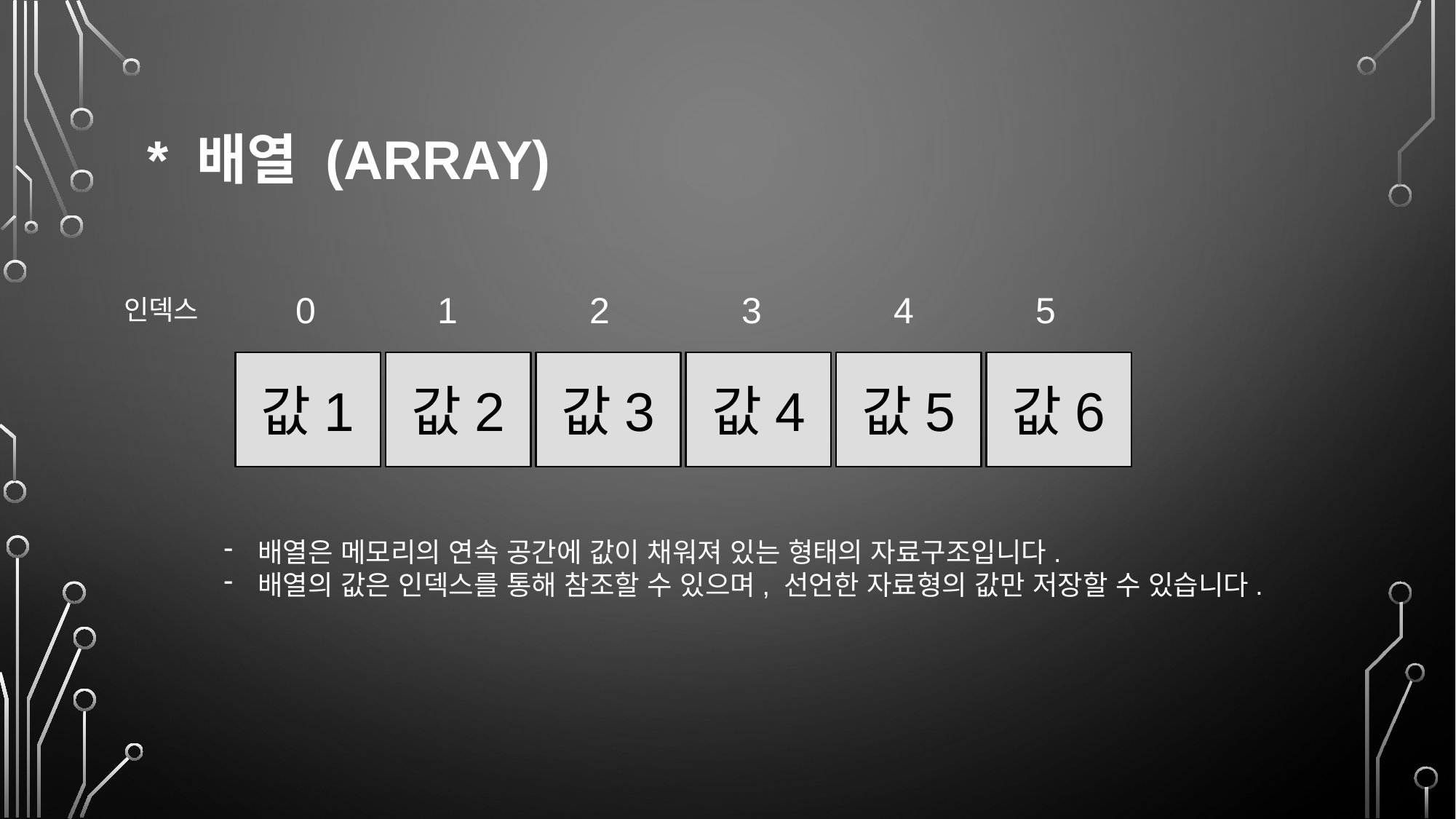

* 배열 (ARRAY)
  0            1             2             3             4            5
인덱스
값1
값2
값3
값4
값5
값6
배열은 메모리의 연속 공간에 값이 채워져 있는 형태의 자료구조입니다.
배열의 값은 인덱스를 통해 참조할 수 있으며, 선언한 자료형의 값만 저장할 수 있습니다.